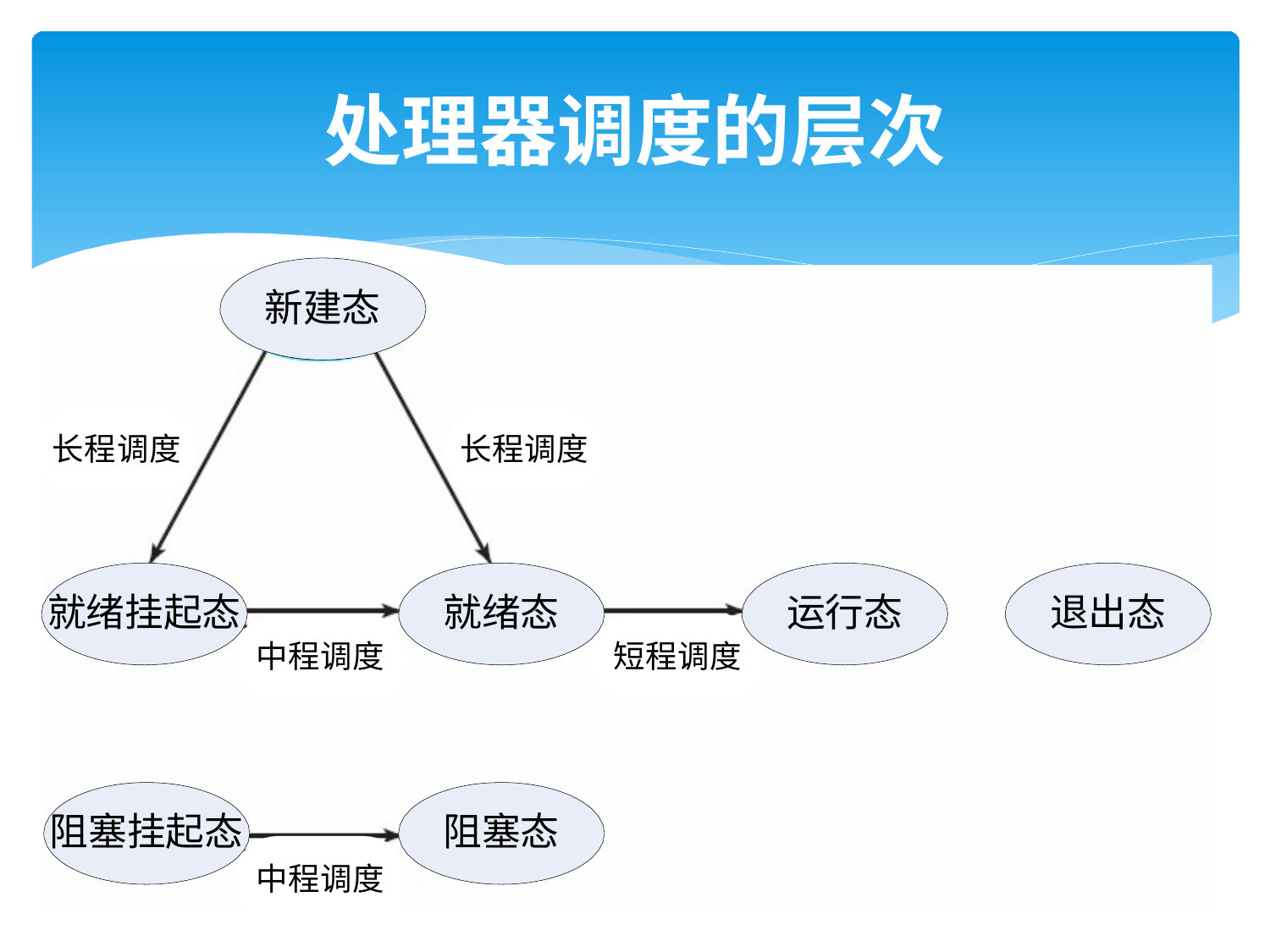

# 处理器调度的层次

新建态

长程调度
长程调度

就绪挂起态
就绪态
运行态
退出态

中程调度
短程调度

阻塞挂起态
阻塞态

中程调度